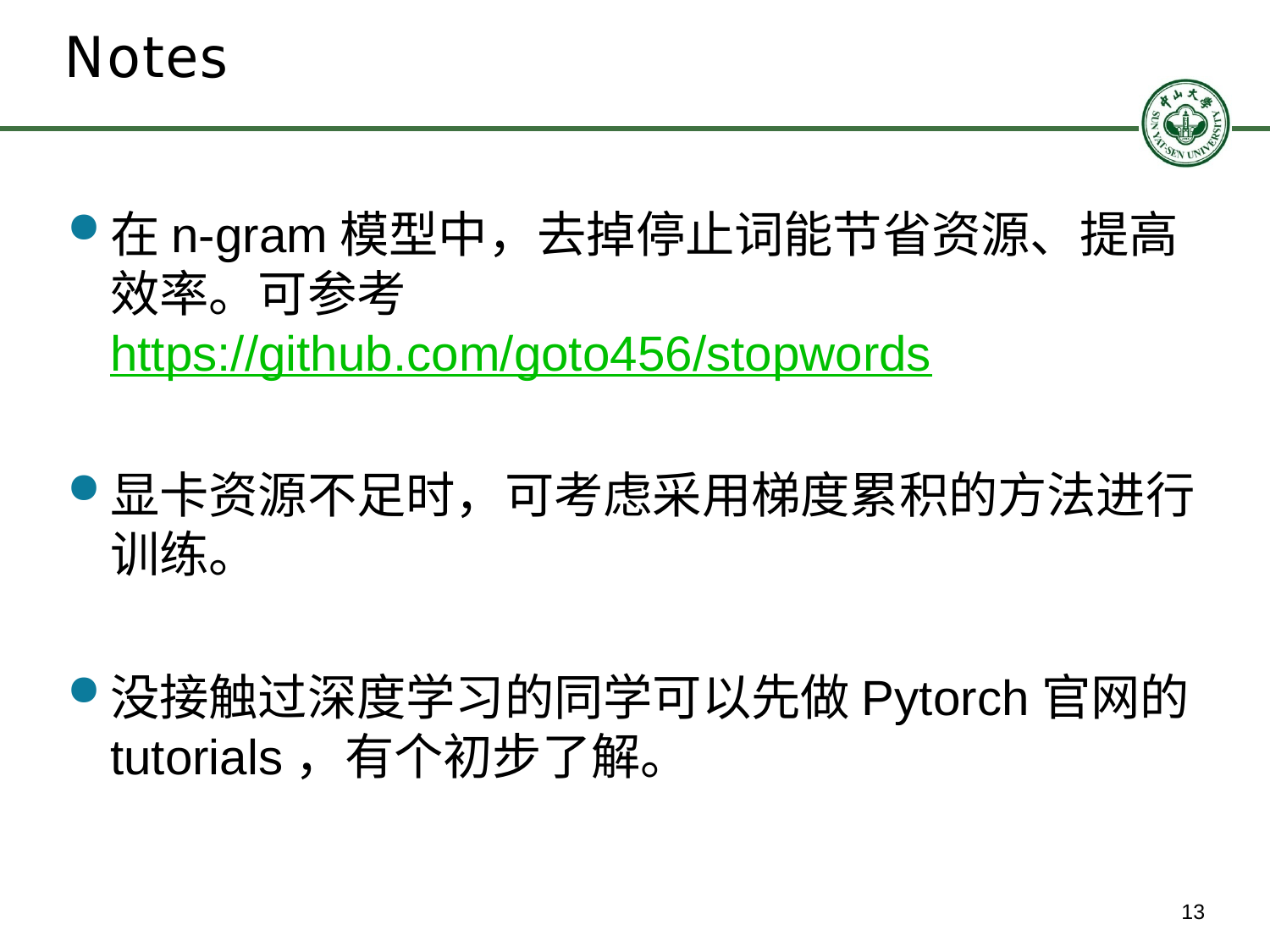

# Notes
在n-gram模型中，去掉停止词能节省资源、提高效率。可参考https://github.com/goto456/stopwords

显卡资源不足时，可考虑采用梯度累积的方法进行训练。

没接触过深度学习的同学可以先做Pytorch官网的tutorials，有个初步了解。